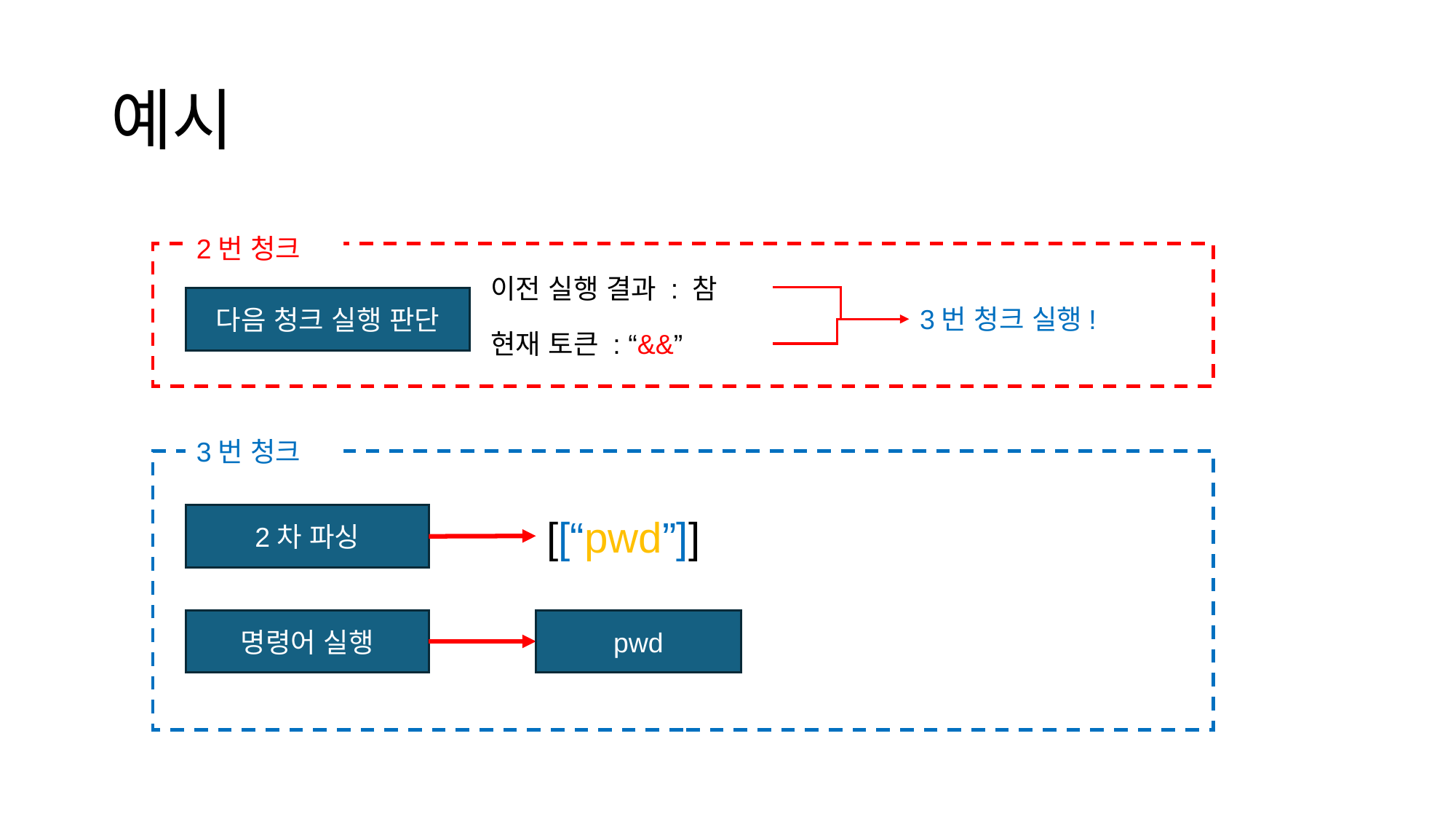

# 예시
2번 청크

이전 실행 결과 : 참
다음 청크 실행 판단
3번 청크 실행!
현재 토큰 : “&&”
3번 청크

[[“pwd”]]
2차 파싱
명령어 실행
pwd